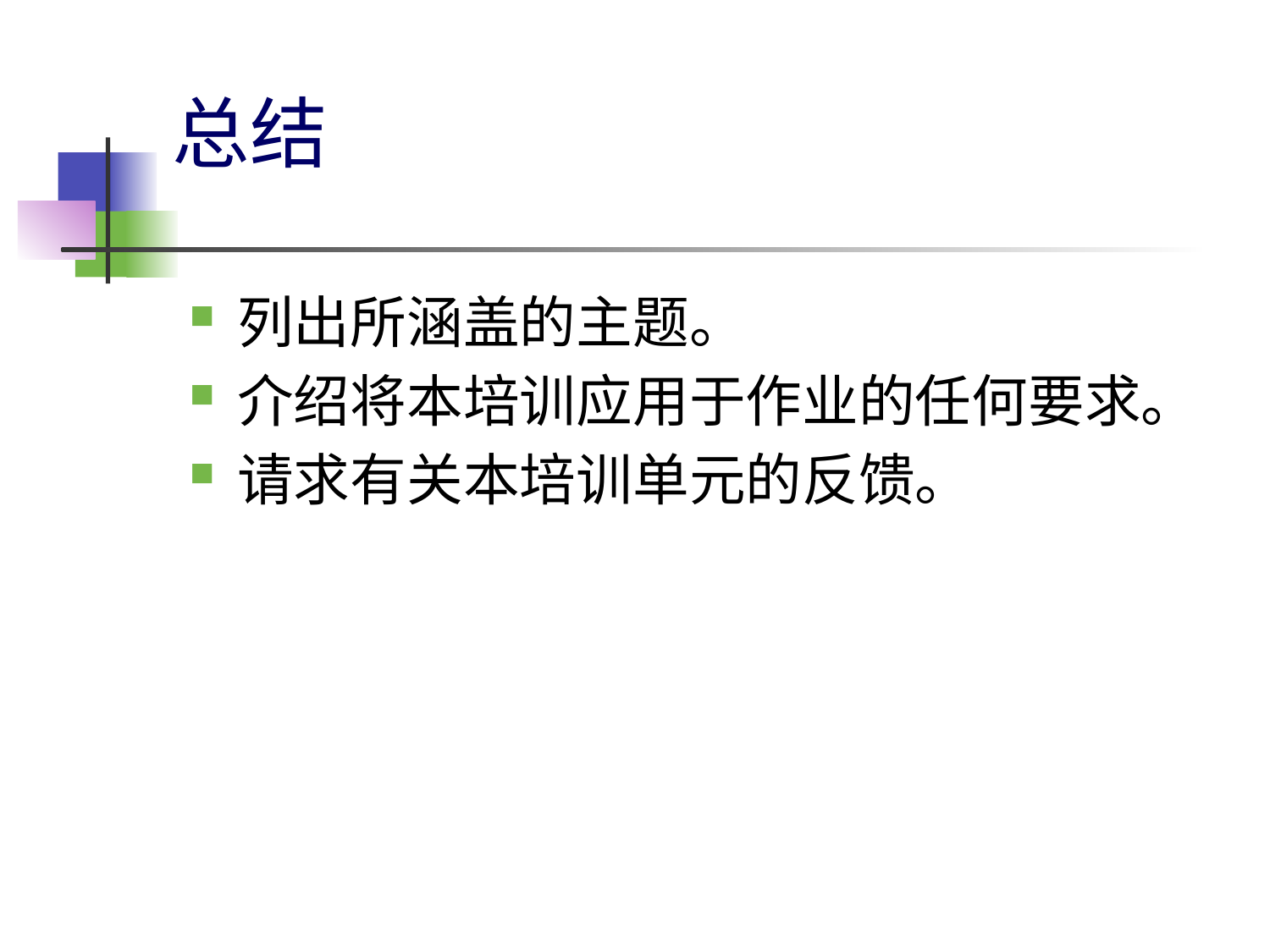

# 总结
列出所涵盖的主题。
介绍将本培训应用于作业的任何要求。
请求有关本培训单元的反馈。